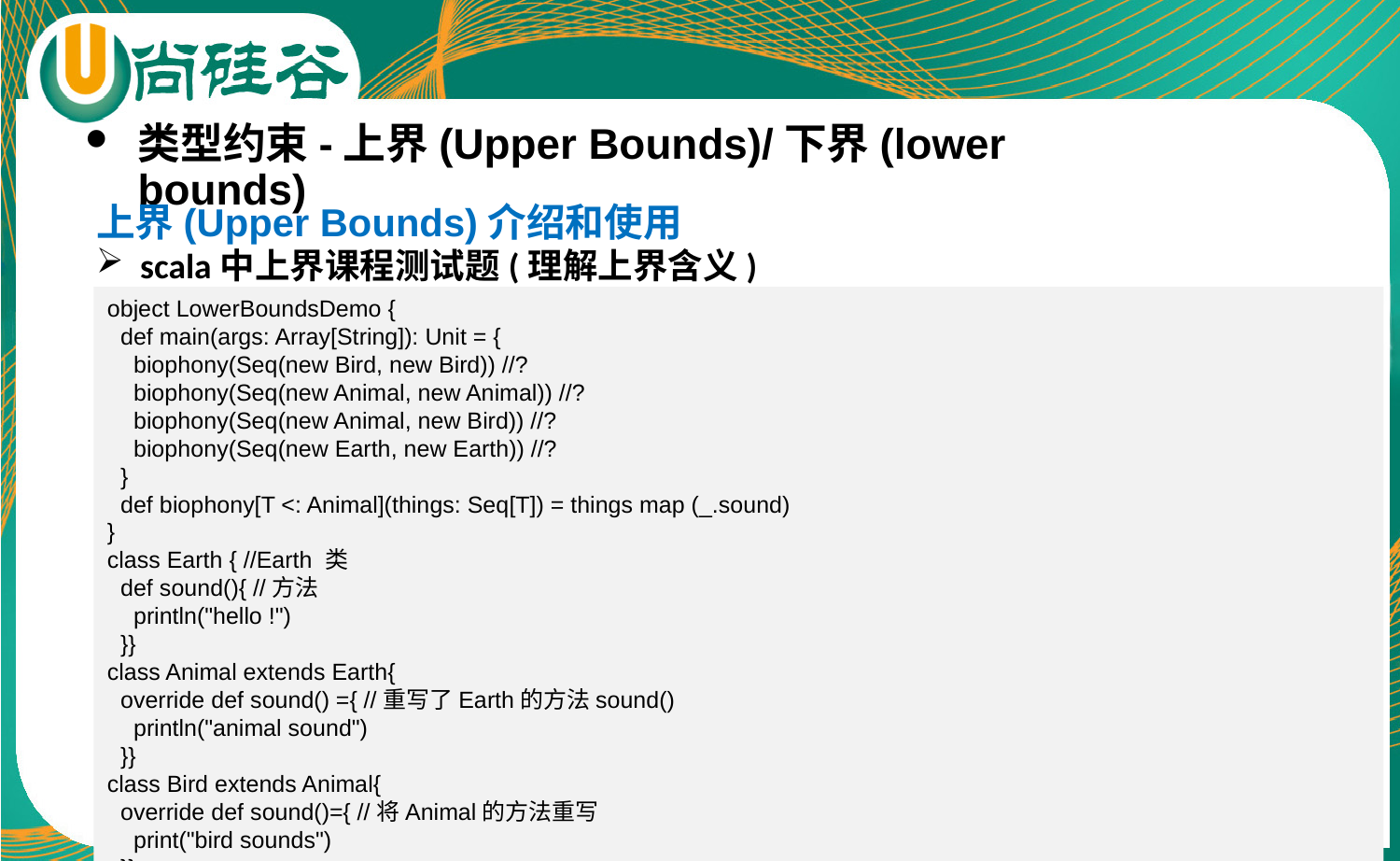

类型约束-上界(Upper Bounds)/下界(lower bounds)

上界(Upper Bounds)介绍和使用
scala中上界课程测试题(理解上界含义)

object LowerBoundsDemo {
  def main(args: Array[String]): Unit = {
    biophony(Seq(new Bird, new Bird)) //?
    biophony(Seq(new Animal, new Animal)) //?
    biophony(Seq(new Animal, new Bird)) //?
    biophony(Seq(new Earth, new Earth)) //?
  }
  def biophony[T <: Animal](things: Seq[T]) = things map (_.sound)
}
class Earth { //Earth 类
  def sound(){ //方法
    println("hello !")
  }}
class Animal extends Earth{
  override def sound() ={ //重写了Earth的方法sound()
    println("animal sound")
  }}
class Bird extends Animal{
  override def sound()={ //将Animal的方法重写
    print("bird sounds")
  }}